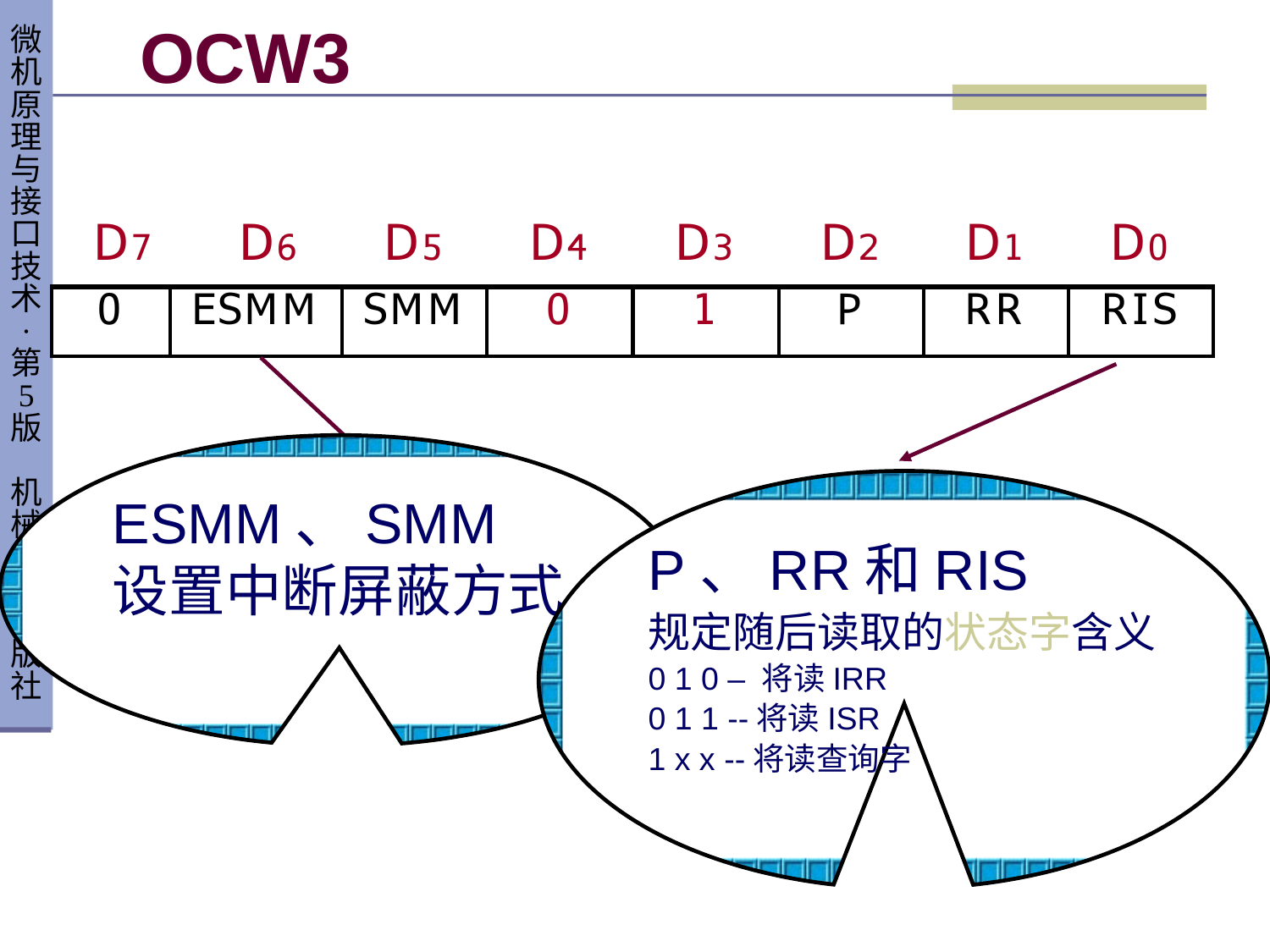

# OCW3
| D7 | D6 | D5 | D4 | D3 | D2 | D1 | D0 |
| --- | --- | --- | --- | --- | --- | --- | --- |
| 0 | ESMM | SMM | 0 | 1 | P | RR | RIS |
| --- | --- | --- | --- | --- | --- | --- | --- |

ESMM、SMM
设置中断屏蔽方式
P、RR和RIS
规定随后读取的状态字含义
0 1 0 – 将读IRR
0 1 1 --将读ISR
1 x x --将读查询字